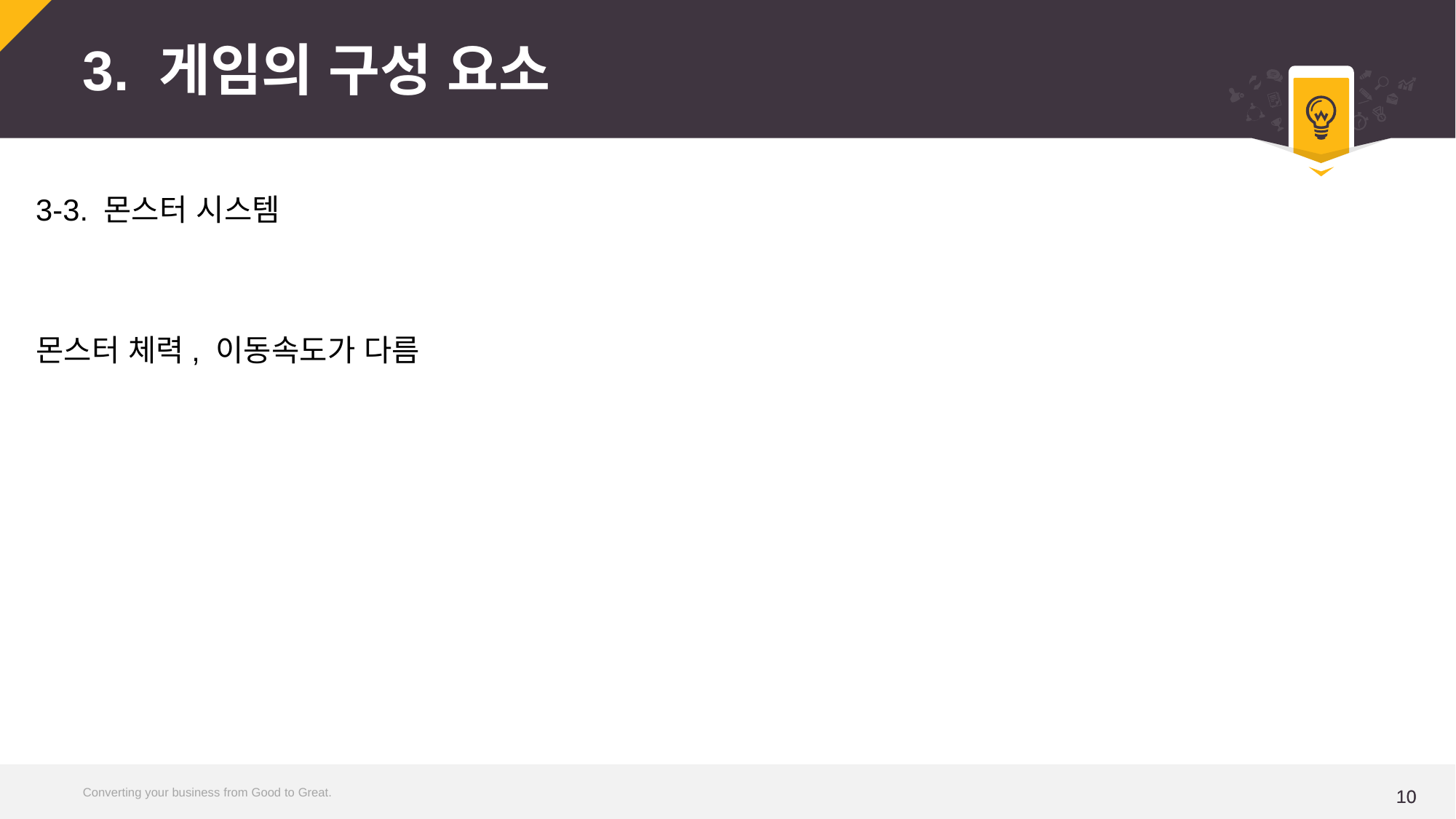

# 3. 게임의 구성 요소

3-3. 몬스터 시스템
몬스터 체력, 이동속도가 다름

Converting your business from Good to Great.